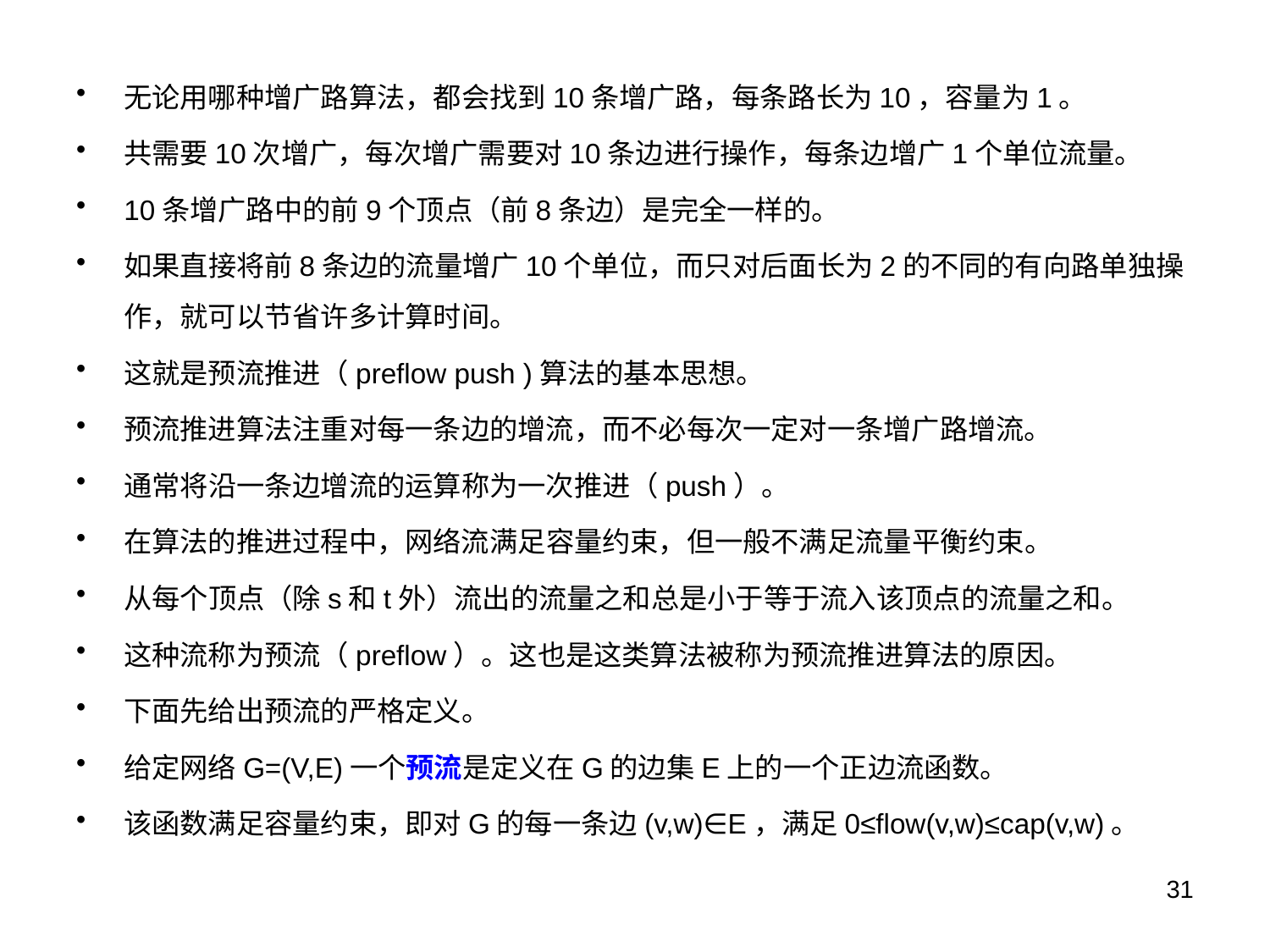

无论用哪种增广路算法，都会找到10条增广路，每条路长为10，容量为1。
共需要10次增广，每次增广需要对10条边进行操作，每条边增广1个单位流量。
10条增广路中的前9个顶点（前8条边）是完全一样的。
如果直接将前8条边的流量增广10个单位，而只对后面长为2的不同的有向路单独操作，就可以节省许多计算时间。
这就是预流推进（preflow push )算法的基本思想。
预流推进算法注重对每一条边的增流，而不必每次一定对一条增广路增流。
通常将沿一条边增流的运算称为一次推进（push）。
在算法的推进过程中，网络流满足容量约束，但一般不满足流量平衡约束。
从每个顶点（除s和t外）流出的流量之和总是小于等于流入该顶点的流量之和。
这种流称为预流（preflow）。这也是这类算法被称为预流推进算法的原因。
下面先给出预流的严格定义。
给定网络G=(V,E)一个预流是定义在G的边集E上的一个正边流函数。
该函数满足容量约束，即对G的每一条边(v,w)∈E，满足0≤flow(v,w)≤cap(v,w)。
31